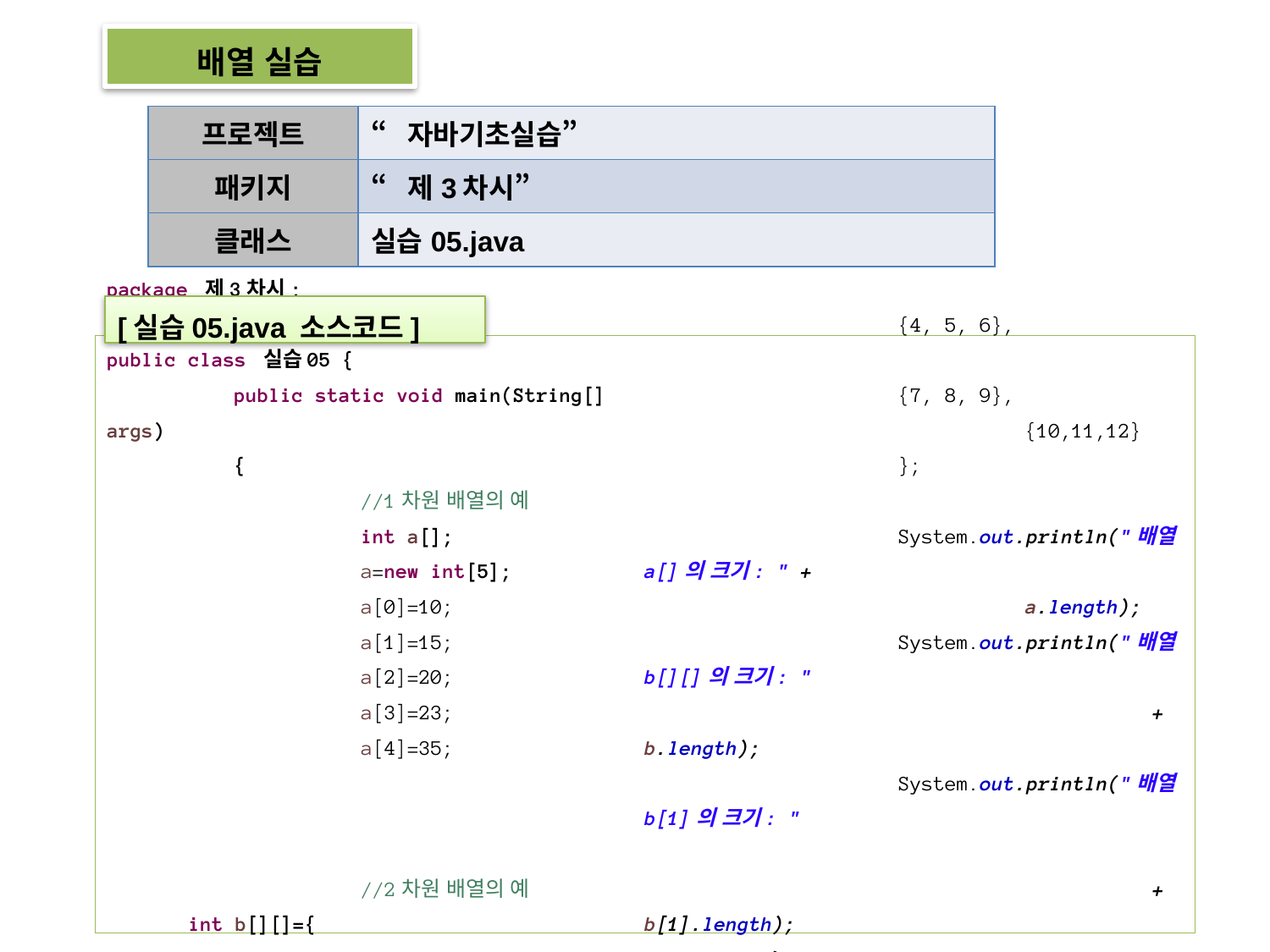

배열 실습
| 프로젝트 | “자바기초실습” |
| --- | --- |
| 패키지 | “제3차시” |
| 클래스 | 실습05.java |
[실습05.java 소스코드]
package 제3차시;

public class 실습05 {
	public static void main(String[] args)
	{
		//1차원 배열의 예
		int a[];
		a=new int[5];
		a[0]=10;
		a[1]=15;
		a[2]=20;
		a[3]=23;
		a[4]=35;

		//2차원 배열의 예
       int b[][]={
       				{1, 2, 3},
						{4, 5, 6},
						{7, 8, 9},
              		{10,11,12}
              	};

		System.out.println("배열 a[]의 크기: " +
                        	a.length);
		System.out.println("배열 b[][]의 크기: "
                      		+ b.length);
		System.out.println("배열 b[1]의 크기: "
								+ b[1].length);
	}
}
27